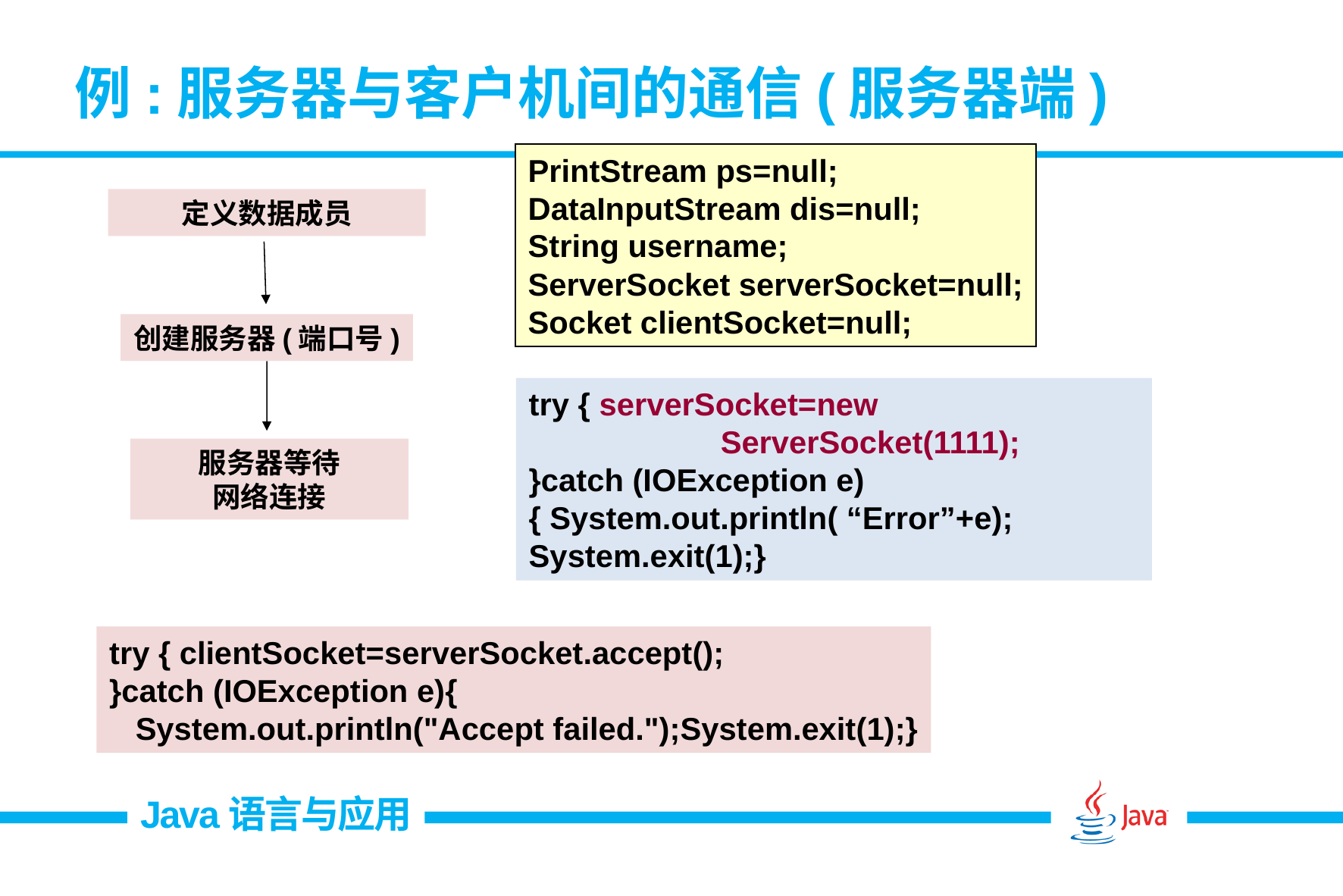

# 例:服务器与客户机间的通信(服务器端)
PrintStream ps=null;
DataInputStream dis=null;
String username;
ServerSocket serverSocket=null;
Socket clientSocket=null;

定义数据成员

创建服务器(端口号)

try { serverSocket=new
                      ServerSocket(1111);
}catch (IOException e)
{ System.out.println( “Error”+e);
System.exit(1);}
服务器等待
网络连接
try { clientSocket=serverSocket.accept();
}catch (IOException e){
   System.out.println("Accept failed.");System.exit(1);}